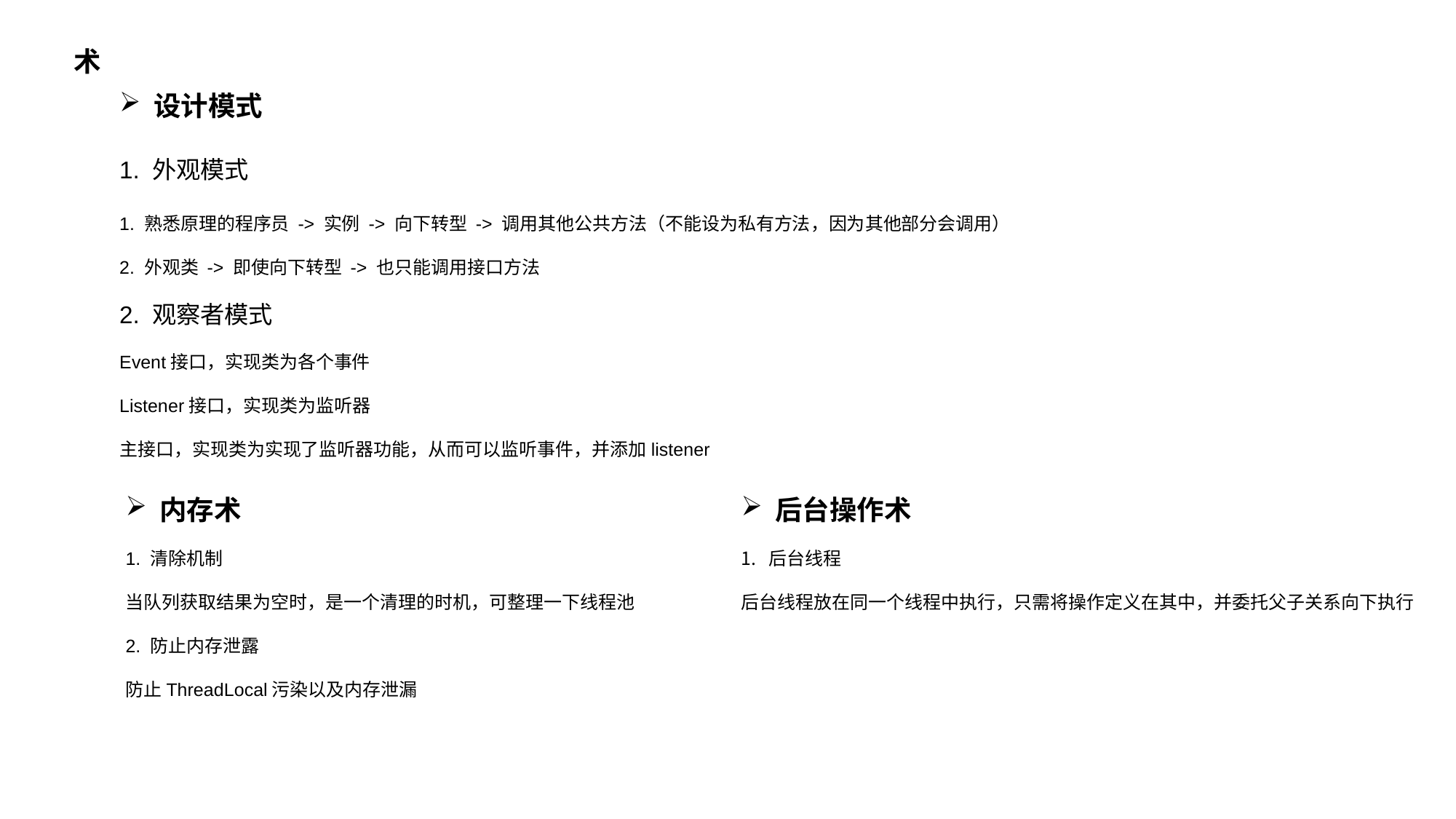

术
设计模式

1. 外观模式

1. 熟悉原理的程序员 -> 实例 -> 向下转型 -> 调用其他公共方法（不能设为私有方法，因为其他部分会调用）

2. 外观类 -> 即使向下转型 -> 也只能调用接口方法

2. 观察者模式

Event接口，实现类为各个事件

Listener接口，实现类为监听器

主接口，实现类为实现了监听器功能，从而可以监听事件，并添加listener
内存术

1. 清除机制

当队列获取结果为空时，是一个清理的时机，可整理一下线程池

2. 防止内存泄露

防止ThreadLocal污染以及内存泄漏
后台操作术

后台线程

后台线程放在同一个线程中执行，只需将操作定义在其中，并委托父子关系向下执行